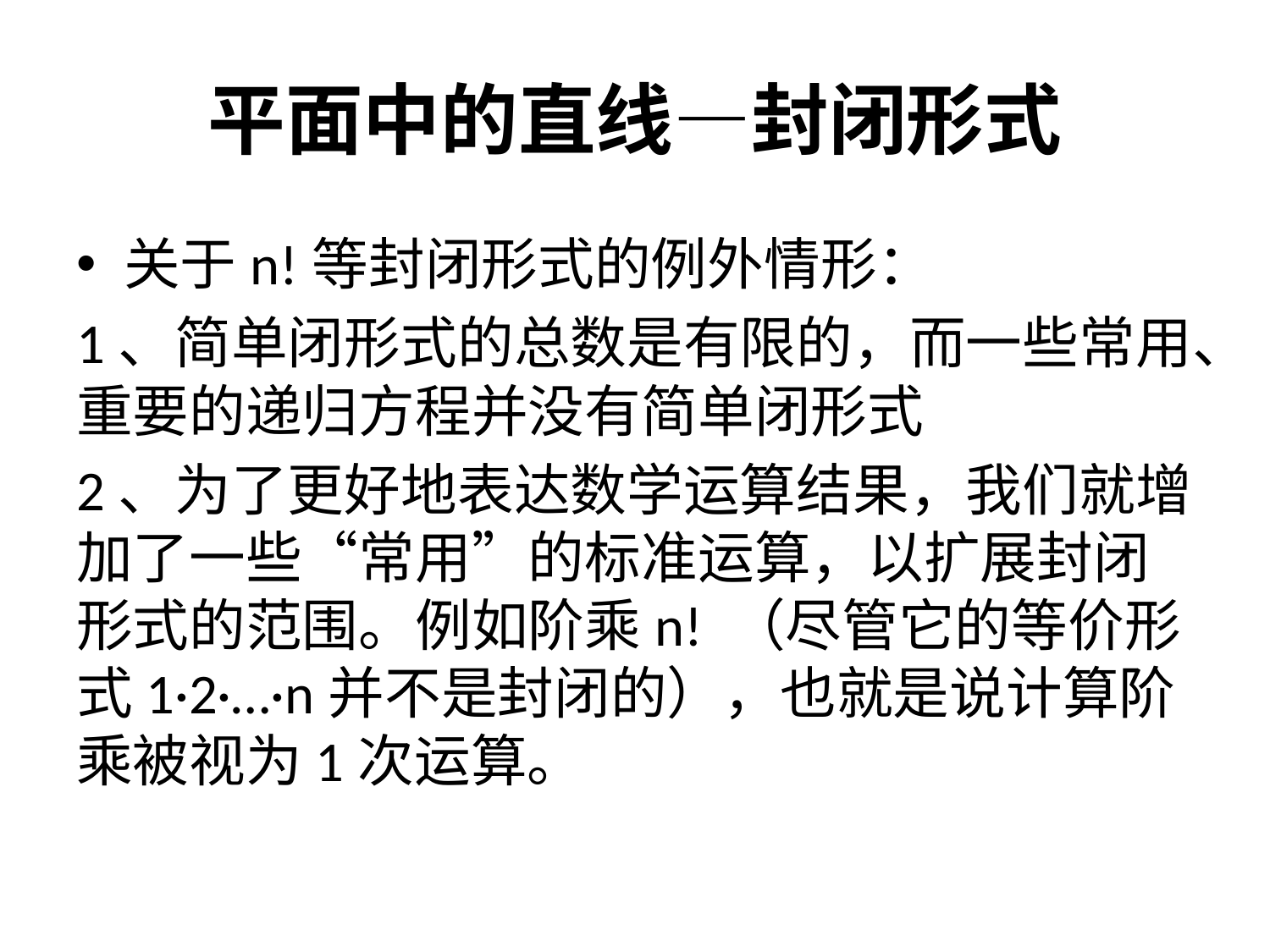

# 平面中的直线—封闭形式
关于n!等封闭形式的例外情形：
1、简单闭形式的总数是有限的，而一些常用、重要的递归方程并没有简单闭形式
2、为了更好地表达数学运算结果，我们就增加了一些“常用”的标准运算，以扩展封闭形式的范围。例如阶乘n! （尽管它的等价形式1·2·…·n并不是封闭的），也就是说计算阶乘被视为1次运算。